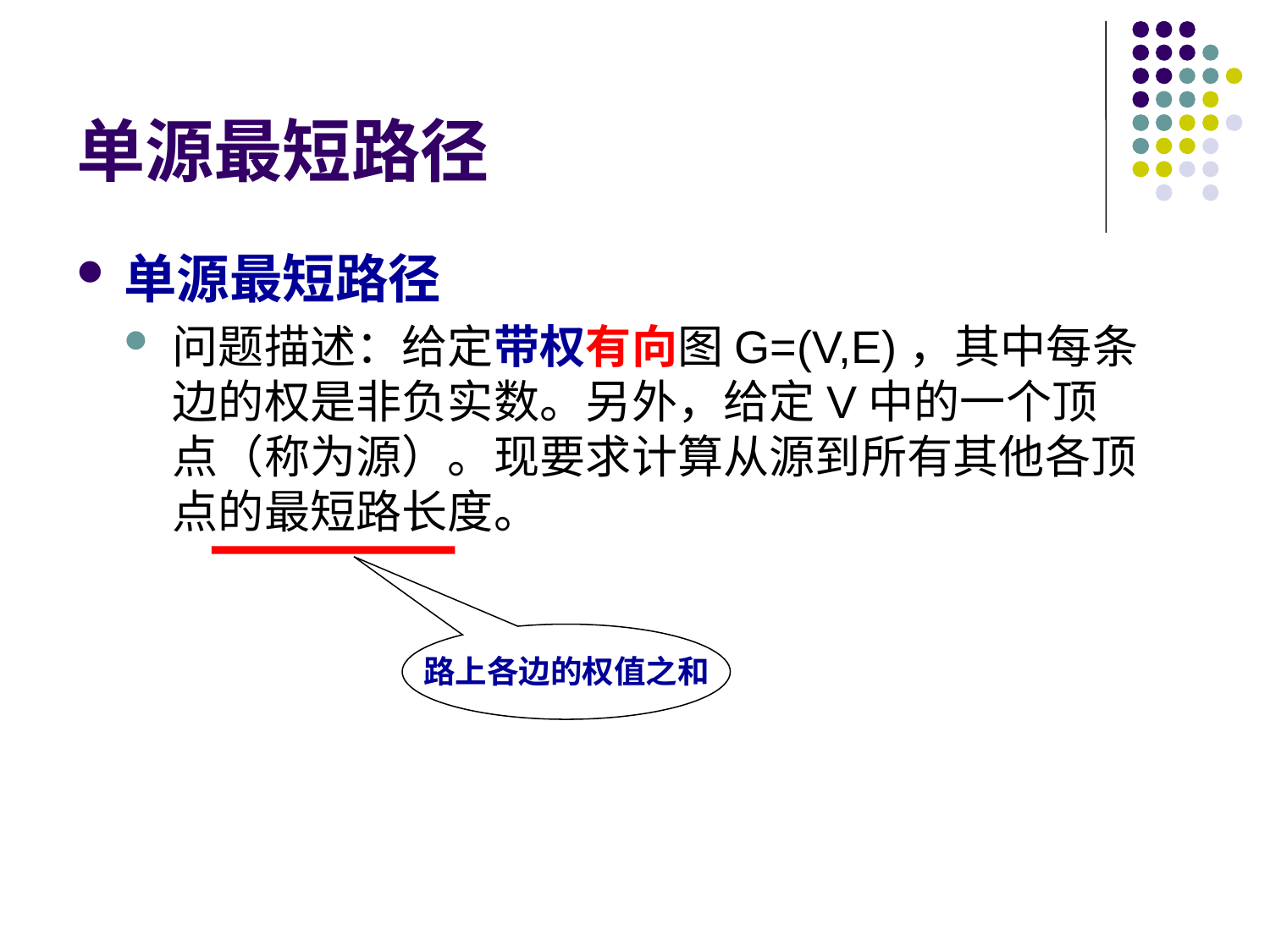

# 单源最短路径
单源最短路径
问题描述：给定带权有向图G=(V,E)，其中每条边的权是非负实数。另外，给定V中的一个顶点（称为源）。现要求计算从源到所有其他各顶点的最短路长度。

路上各边的权值之和